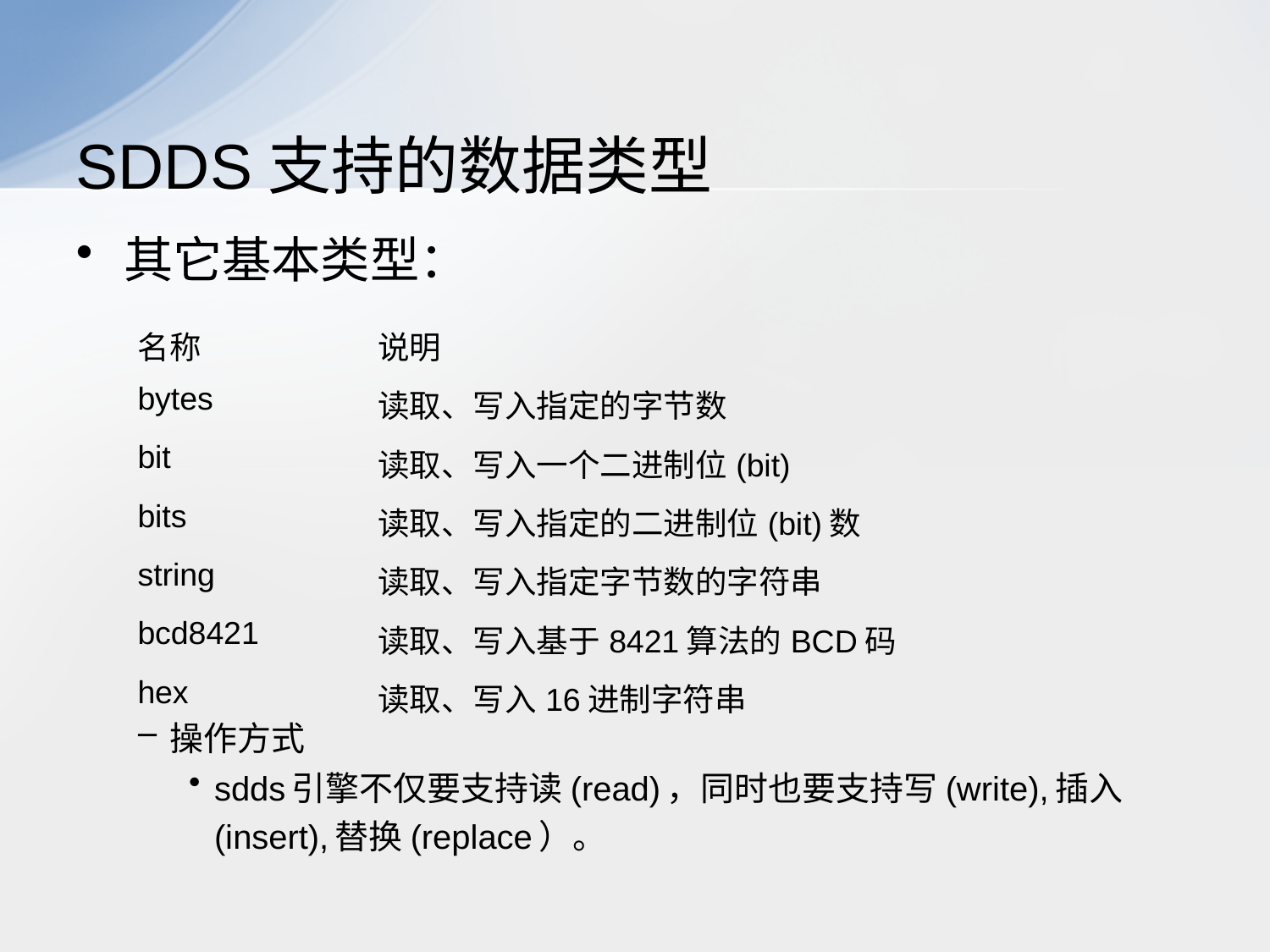

# SDDS支持的数据类型
其它基本类型：

| 名称 | 说明 |
| --- | --- |
| bytes | 读取、写入指定的字节数 |
| bit | 读取、写入一个二进制位(bit) |
| bits | 读取、写入指定的二进制位(bit)数 |
| string | 读取、写入指定字节数的字符串 |
| bcd8421 | 读取、写入基于8421算法的BCD码 |
| hex | 读取、写入16进制字符串 |
操作方式
sdds引擎不仅要支持读(read)，同时也要支持写(write),插入(insert),替换(replace）。